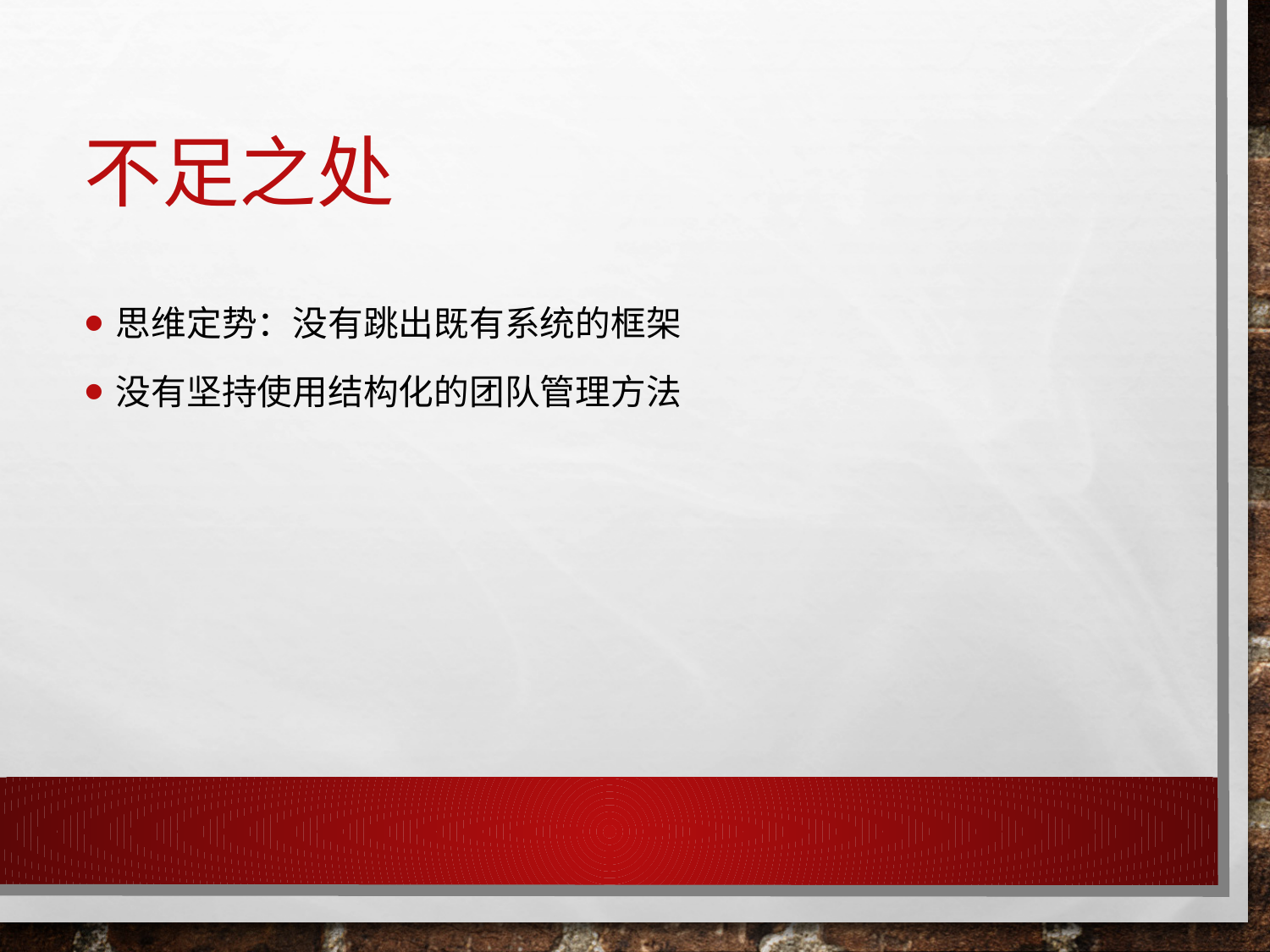

# 不足之处
思维定势：没有跳出既有系统的框架
没有坚持使用结构化的团队管理方法